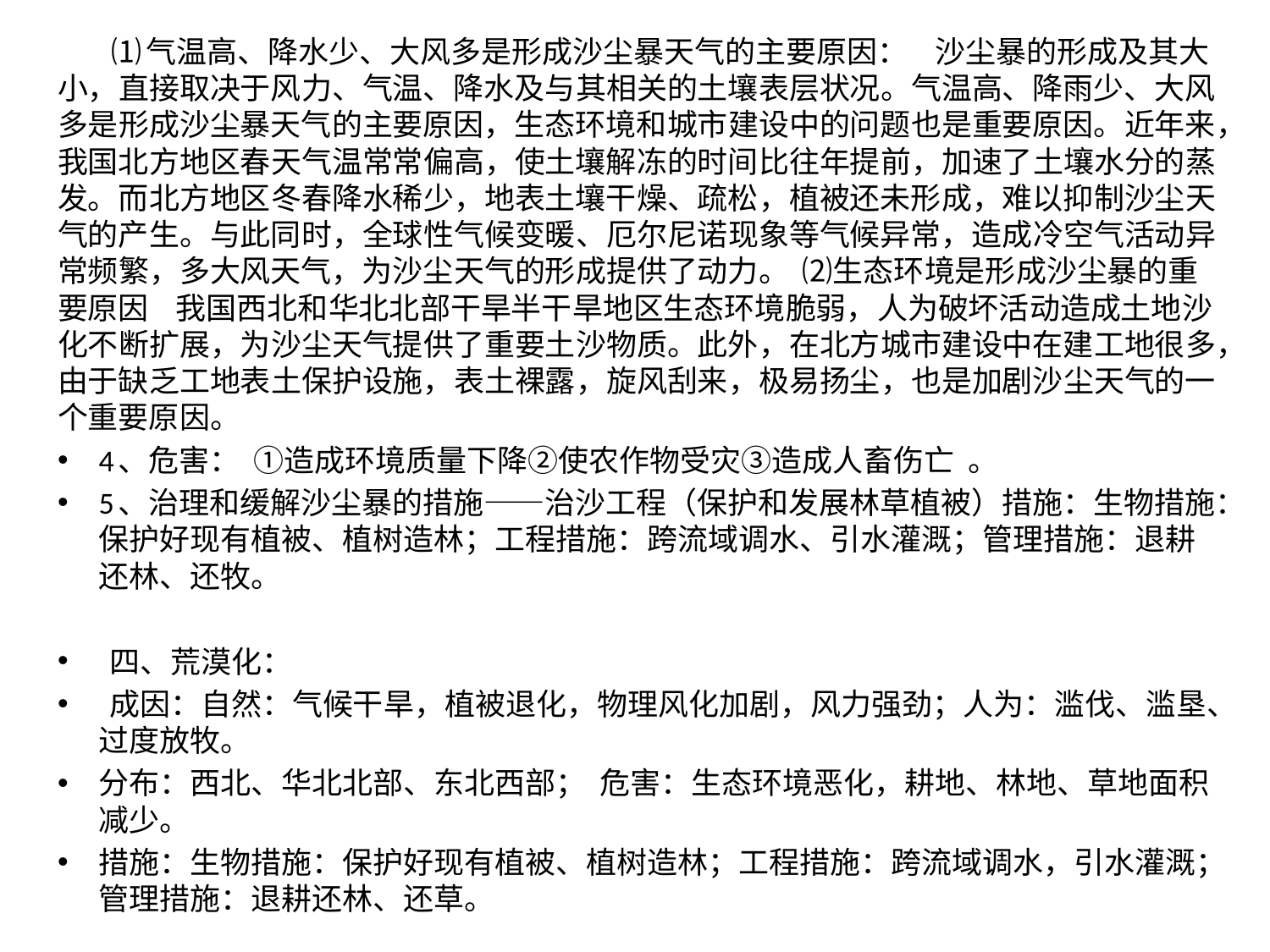

⑴气温高、降水少、大风多是形成沙尘暴天气的主要原因：    沙尘暴的形成及其大小，直接取决于风力、气温、降水及与其相关的土壤表层状况。气温高、降雨少、大风多是形成沙尘暴天气的主要原因，生态环境和城市建设中的问题也是重要原因。近年来，我国北方地区春天气温常常偏高，使土壤解冻的时间比往年提前，加速了土壤水分的蒸发。而北方地区冬春降水稀少，地表土壤干燥、疏松，植被还未形成，难以抑制沙尘天气的产生。与此同时，全球性气候变暖、厄尔尼诺现象等气候异常，造成冷空气活动异常频繁，多大风天气，为沙尘天气的形成提供了动力。  ⑵生态环境是形成沙尘暴的重要原因    我国西北和华北北部干旱半干旱地区生态环境脆弱，人为破坏活动造成土地沙化不断扩展，为沙尘天气提供了重要土沙物质。此外，在北方城市建设中在建工地很多，由于缺乏工地表土保护设施，表土裸露，旋风刮来，极易扬尘，也是加剧沙尘天气的一个重要原因。
4、危害：  ①造成环境质量下降②使农作物受灾③造成人畜伤亡  。
5、治理和缓解沙尘暴的措施——治沙工程（保护和发展林草植被）措施：生物措施：保护好现有植被、植树造林；工程措施：跨流域调水、引水灌溉；管理措施：退耕还林、还牧。

 四、荒漠化：
 成因：自然：气候干旱，植被退化，物理风化加剧，风力强劲；人为：滥伐、滥垦、过度放牧。
分布：西北、华北北部、东北西部；  危害：生态环境恶化，耕地、林地、草地面积减少。
措施：生物措施：保护好现有植被、植树造林；工程措施：跨流域调水，引水灌溉；管理措施：退耕还林、还草。